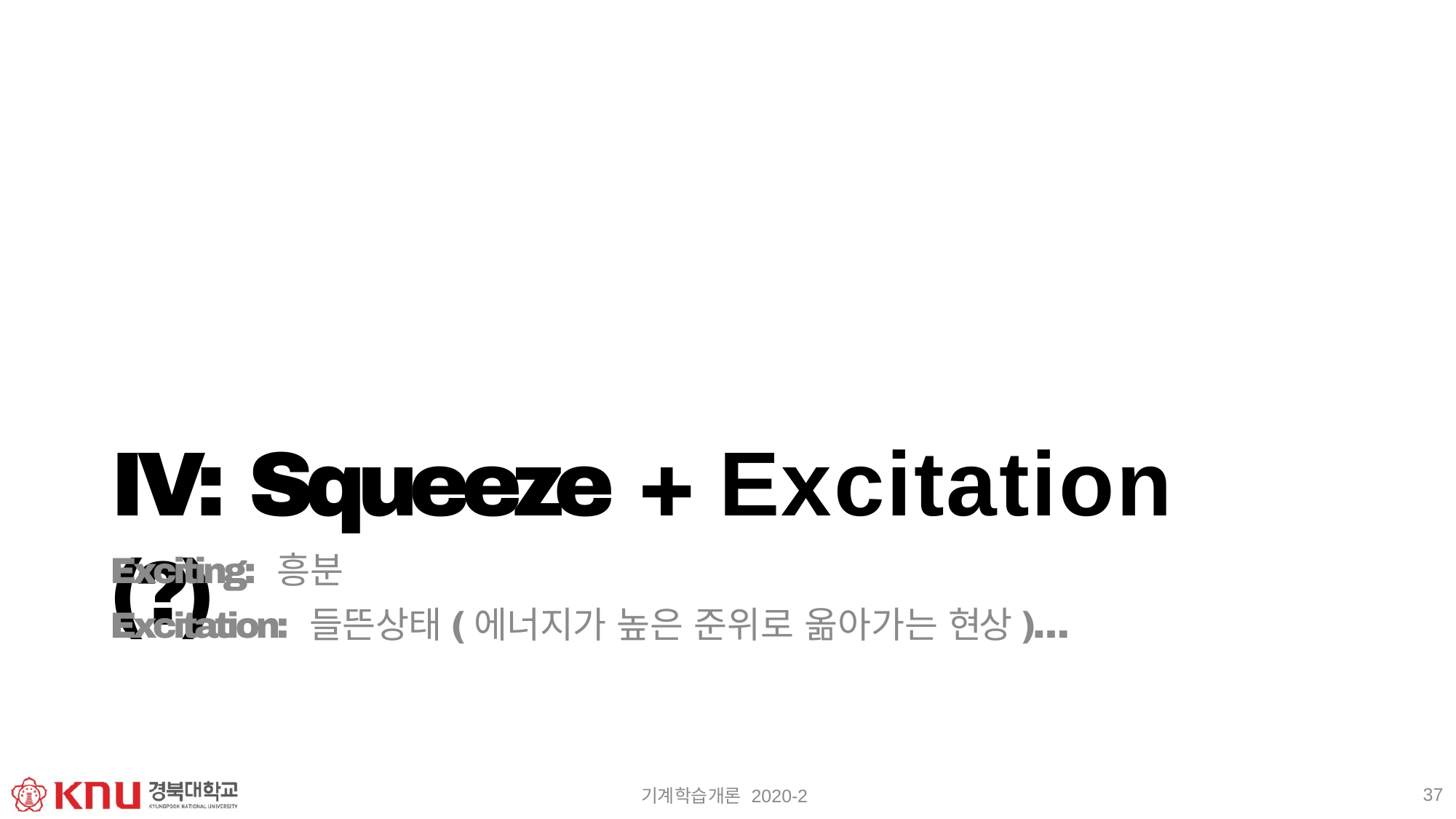

IV: Squeeze + Excitation (?)
Exciting: 흥분
Excitation: 들뜬상태(에너지가 높은 준위로 옮아가는 현상)…
37
기계학습개론 2020-2